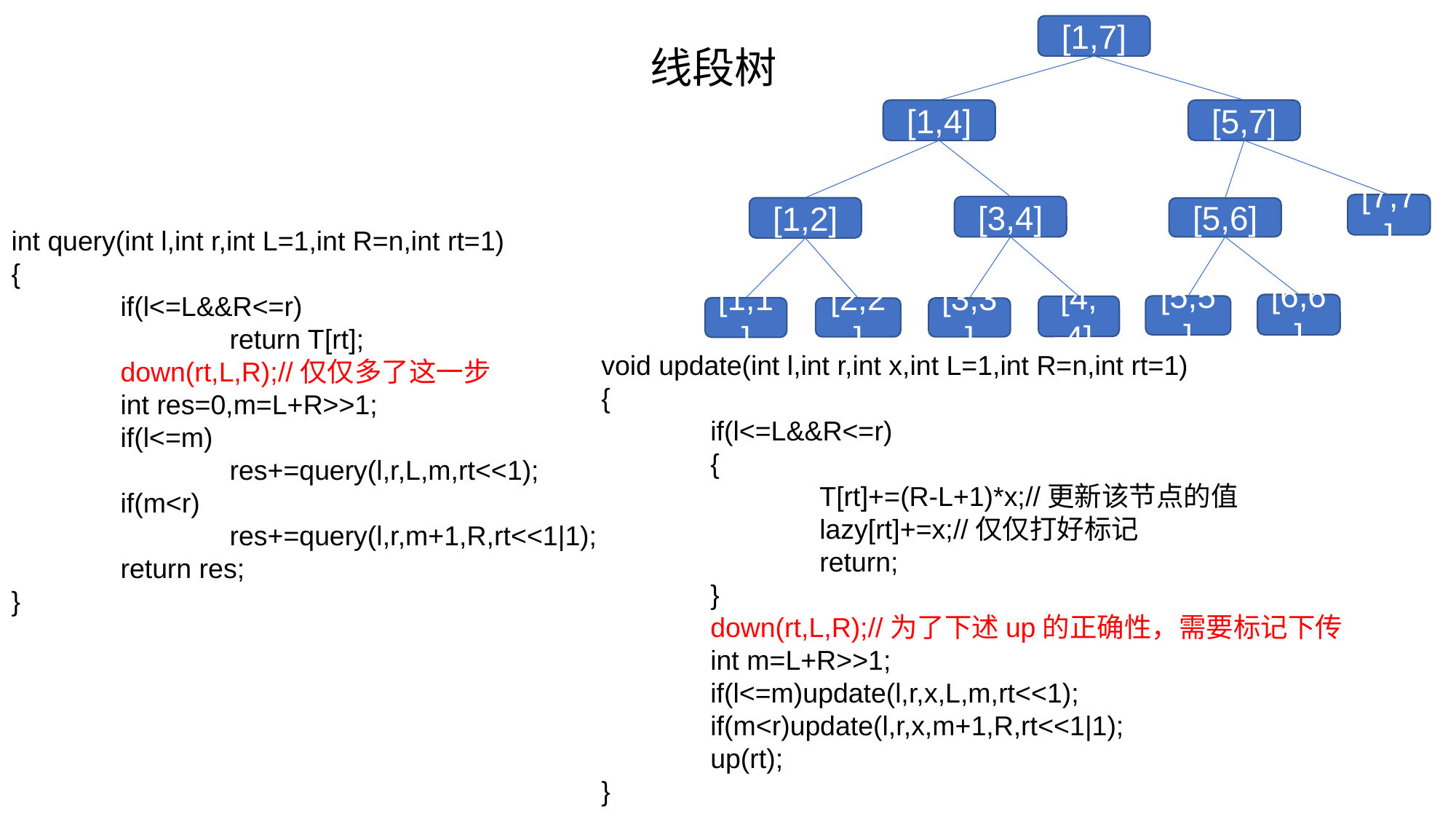

[1,7]
线段树
[1,4]
[5,7]
[7,7]
[3,4]
[1,2]
[5,6]
int query(int l,int r,int L=1,int R=n,int rt=1)
{
	if(l<=L&&R<=r)
		return T[rt];
	down(rt,L,R);//仅仅多了这一步
	int res=0,m=L+R>>1;
	if(l<=m)
		res+=query(l,r,L,m,rt<<1);
	if(m<r)
		res+=query(l,r,m+1,R,rt<<1|1);
	return res;
}
[6,6]
[5,5]
[4,4]
[1,1]
[2,2]
[3,3]
void update(int l,int r,int x,int L=1,int R=n,int rt=1)
{
	if(l<=L&&R<=r)
	{
		T[rt]+=(R-L+1)*x;//更新该节点的值
		lazy[rt]+=x;//仅仅打好标记
		return;
	}
	down(rt,L,R);//为了下述up的正确性，需要标记下传
	int m=L+R>>1;
	if(l<=m)update(l,r,x,L,m,rt<<1);
	if(m<r)update(l,r,x,m+1,R,rt<<1|1);
	up(rt);
}